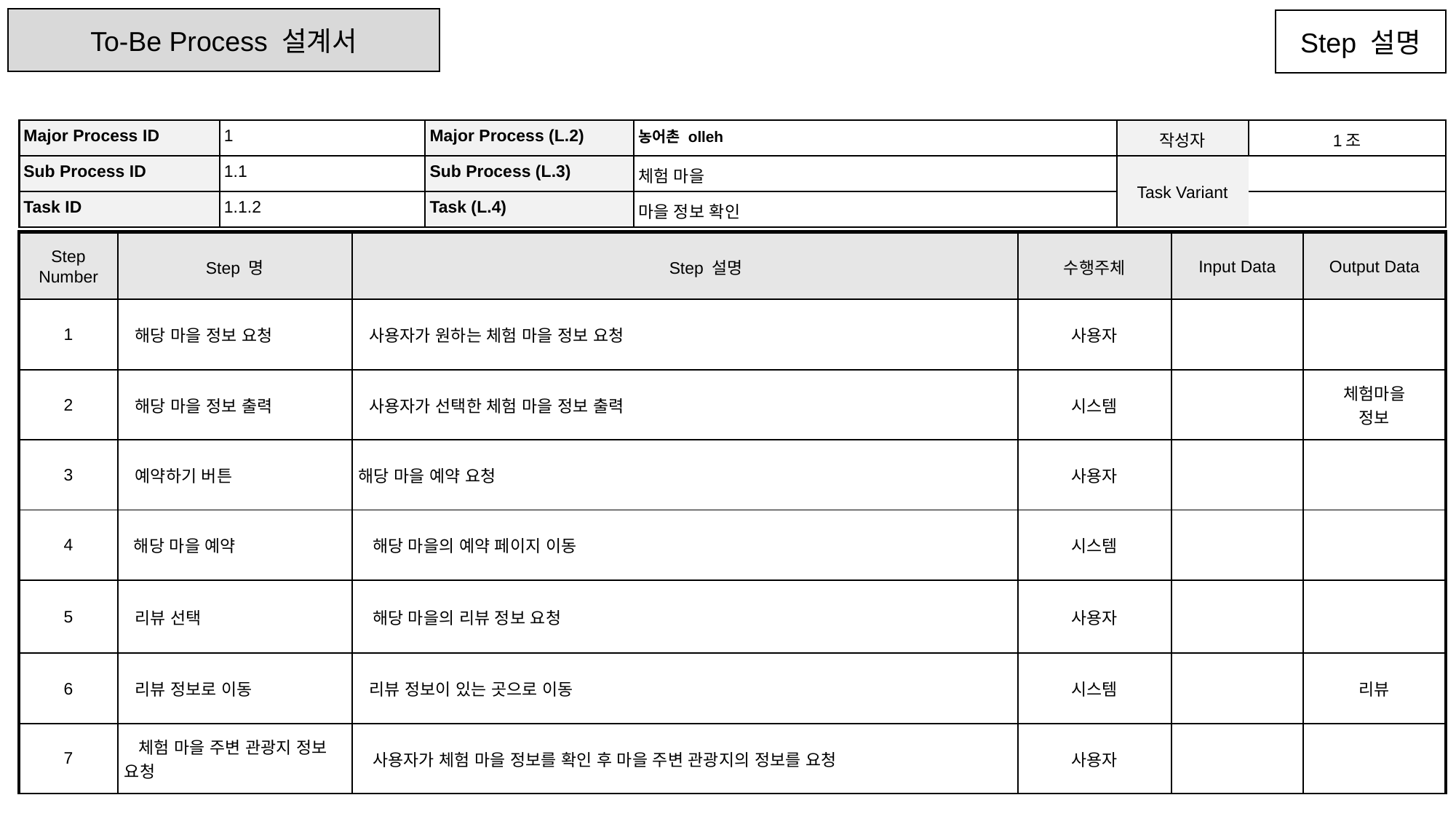

To-Be Process 설계서
Step 설명
| Major Process ID | 1 | Major Process (L.2) | 농어촌 olleh | 작성자 | 1조 |
| --- | --- | --- | --- | --- | --- |
| Sub Process ID | 1.1 | Sub Process (L.3) | 체험 마을 | Task Variant |  |
| Task ID | 1.1.2 | Task (L.4) | 마을 정보 확인 |  |  |
| Step Number | Step 명 | Step 설명 | 수행주체 | Input Data | Output Data |
| --- | --- | --- | --- | --- | --- |
| 1 | 해당 마을 정보 요청 | 사용자가 원하는 체험 마을 정보 요청 | 사용자 |  |  |
| 2 | 해당 마을 정보 출력 | 사용자가 선택한 체험 마을 정보 출력 | 시스템 |  | 체험마을 정보 |
| 3 | 예약하기 버튼 | 해당 마을 예약 요청 | 사용자 |  |  |
| 4 | 해당 마을 예약 | 해당 마을의 예약 페이지 이동 | 시스템 |  |  |
| 5 | 리뷰 선택 | 해당 마을의 리뷰 정보 요청 | 사용자 |  |  |
| 6 | 리뷰 정보로 이동 | 리뷰 정보이 있는 곳으로 이동 | 시스템 |  | 리뷰 |
| 7 | 체험 마을 주변 관광지 정보 요청 | 사용자가 체험 마을 정보를 확인 후 마을 주변 관광지의 정보를 요청 | 사용자 |  |  |